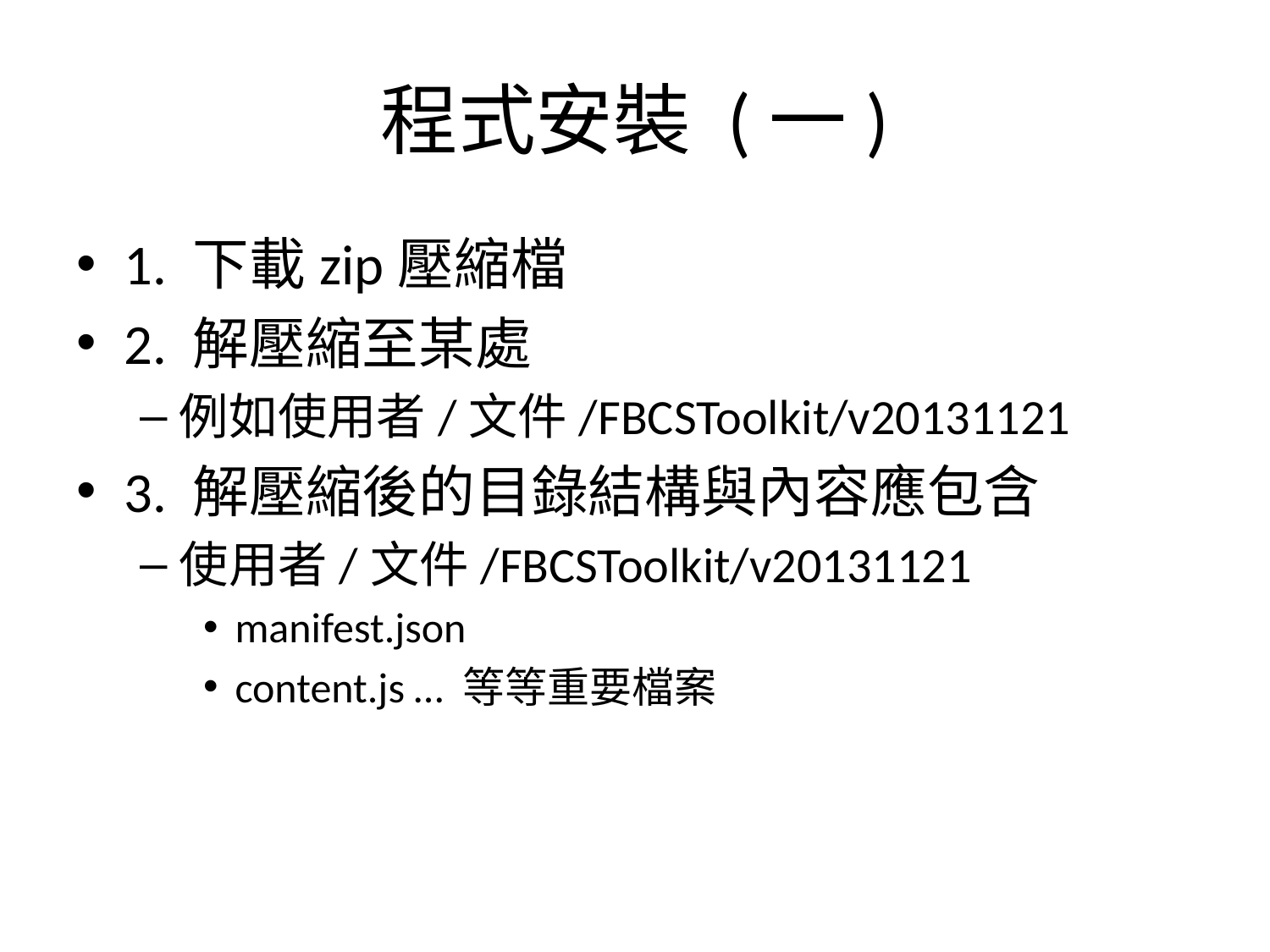

# 程式安裝 (一)
1. 下載zip壓縮檔
2. 解壓縮至某處
例如使用者/文件/FBCSToolkit/v20131121
3. 解壓縮後的目錄結構與內容應包含
使用者/文件/FBCSToolkit/v20131121
manifest.json
content.js … 等等重要檔案